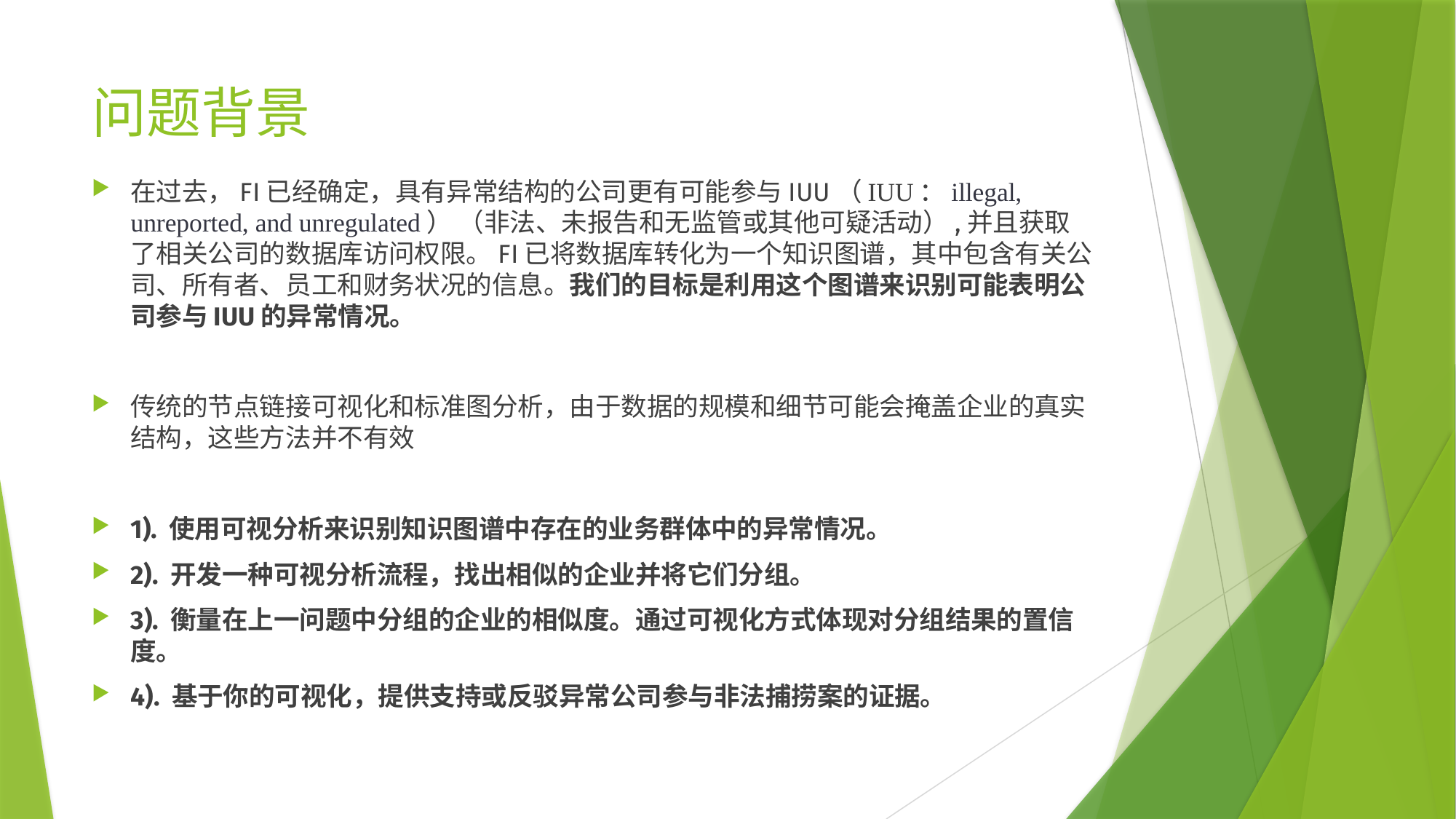

# 问题背景
在过去，FI已经确定，具有异常结构的公司更有可能参与IUU（IUU：illegal, unreported, and unregulated） （非法、未报告和无监管或其他可疑活动）,并且获取了相关公司的数据库访问权限。FI已将数据库转化为一个知识图谱，其中包含有关公司、所有者、员工和财务状况的信息。我们的目标是利用这个图谱来识别可能表明公司参与IUU的异常情况。

传统的节点链接可视化和标准图分析，由于数据的规模和细节可能会掩盖企业的真实结构，这些方法并不有效

1). 使用可视分析来识别知识图谱中存在的业务群体中的异常情况。
2). 开发一种可视分析流程，找出相似的企业并将它们分组。
3). 衡量在上一问题中分组的企业的相似度。通过可视化方式体现对分组结果的置信度。
4). 基于你的可视化，提供支持或反驳异常公司参与非法捕捞案的证据。